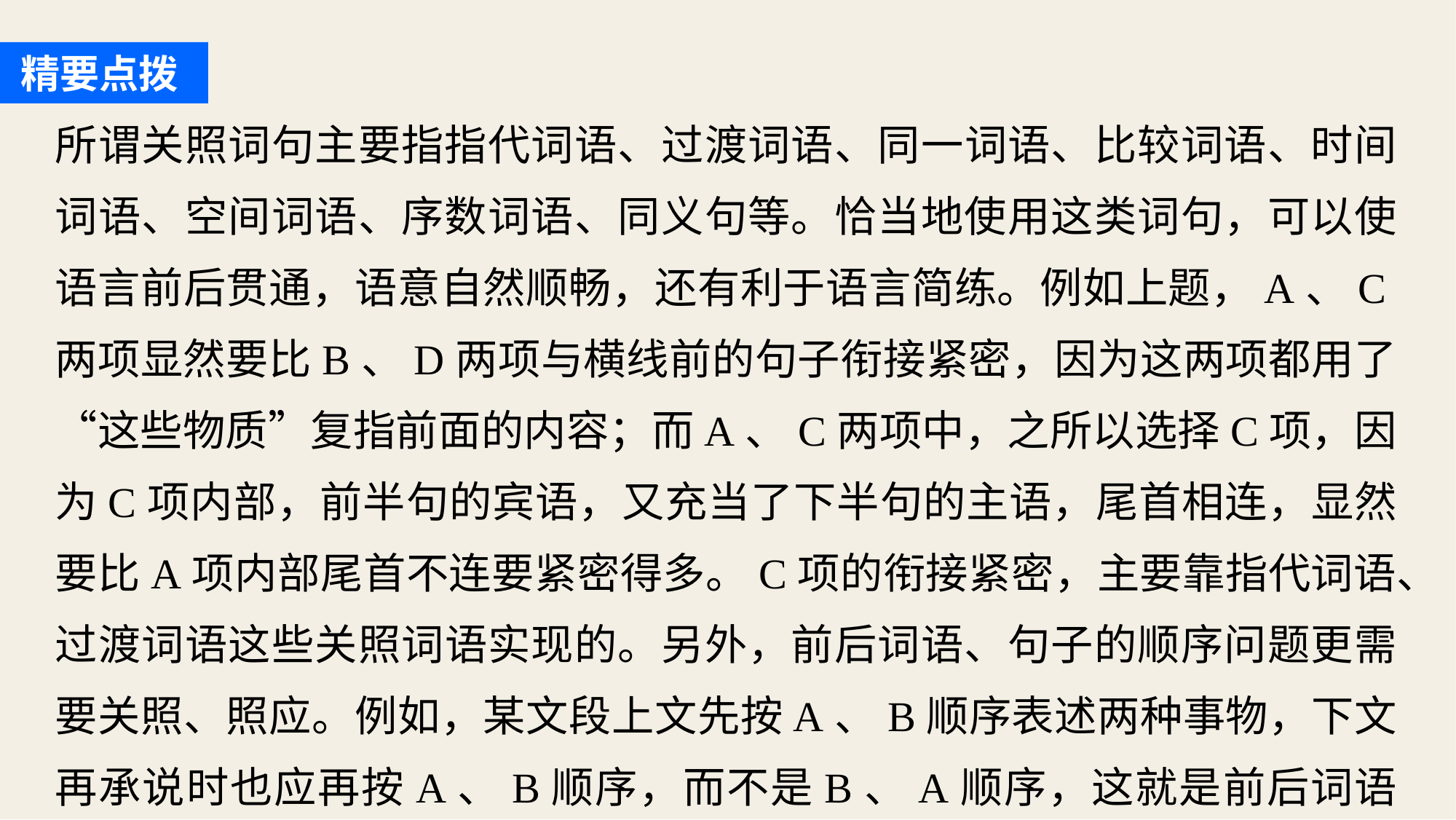

精要点拨
所谓关照词句主要指指代词语、过渡词语、同一词语、比较词语、时间词语、空间词语、序数词语、同义句等。恰当地使用这类词句，可以使语言前后贯通，语意自然顺畅，还有利于语言简练。例如上题，A、C两项显然要比B、D两项与横线前的句子衔接紧密，因为这两项都用了“这些物质”复指前面的内容；而A、C两项中，之所以选择C项，因为C项内部，前半句的宾语，又充当了下半句的主语，尾首相连，显然要比A项内部尾首不连要紧密得多。C项的衔接紧密，主要靠指代词语、过渡词语这些关照词语实现的。另外，前后词语、句子的顺序问题更需要关照、照应。例如，某文段上文先按A、B顺序表述两种事物，下文再承说时也应再按A、B顺序，而不是B、A顺序，这就是前后词语的关照性。